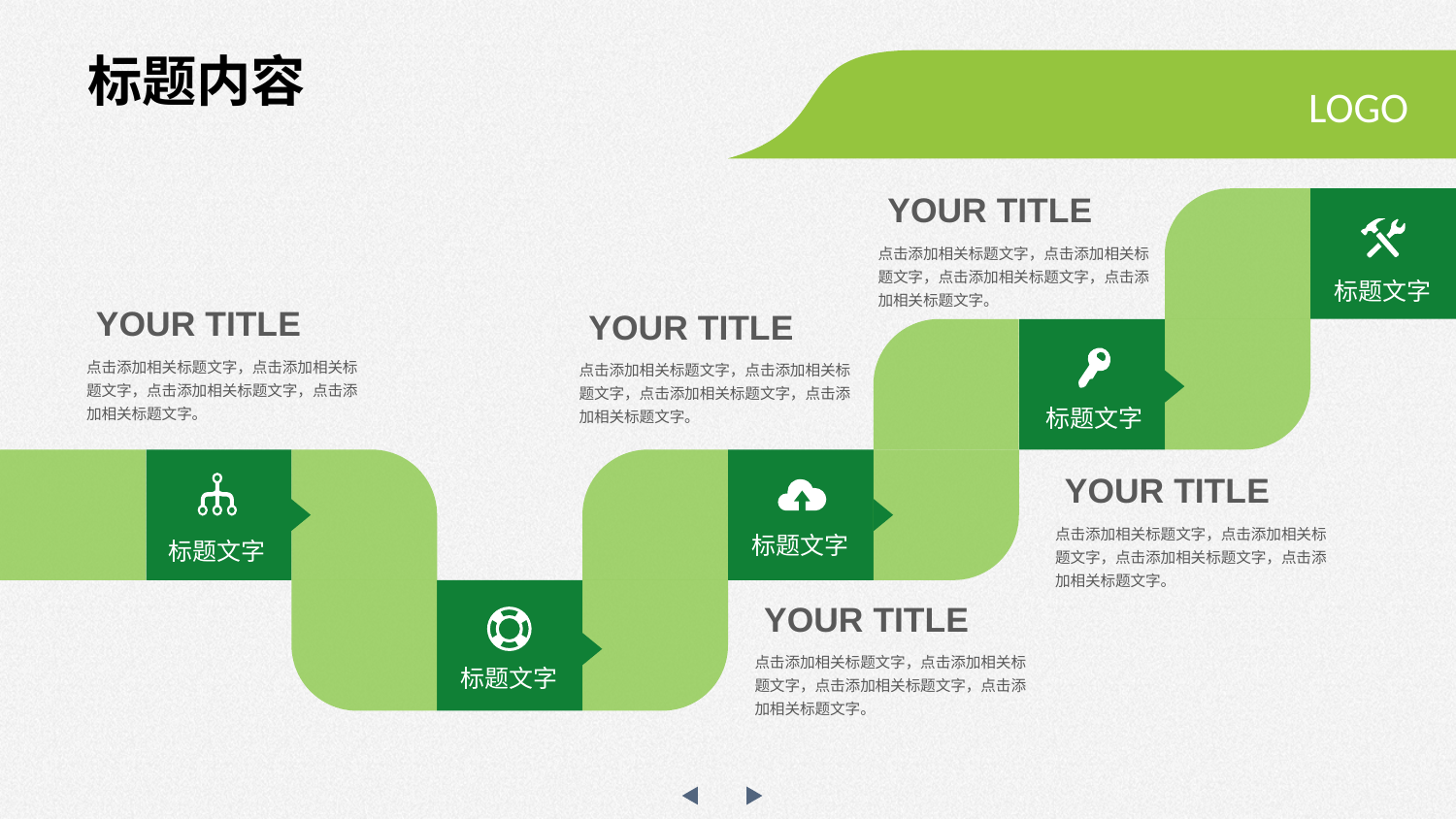

标题内容

LOGO
 YOUR TITLE

点击添加相关标题文字，点击添加相关标题文字，点击添加相关标题文字，点击添加相关标题文字。
标题文字
 YOUR TITLE
 YOUR TITLE
点击添加相关标题文字，点击添加相关标题文字，点击添加相关标题文字，点击添加相关标题文字。

点击添加相关标题文字，点击添加相关标题文字，点击添加相关标题文字，点击添加相关标题文字。
标题文字
 YOUR TITLE

点击添加相关标题文字，点击添加相关标题文字，点击添加相关标题文字，点击添加相关标题文字。
标题文字
标题文字
 YOUR TITLE

点击添加相关标题文字，点击添加相关标题文字，点击添加相关标题文字，点击添加相关标题文字。
标题文字